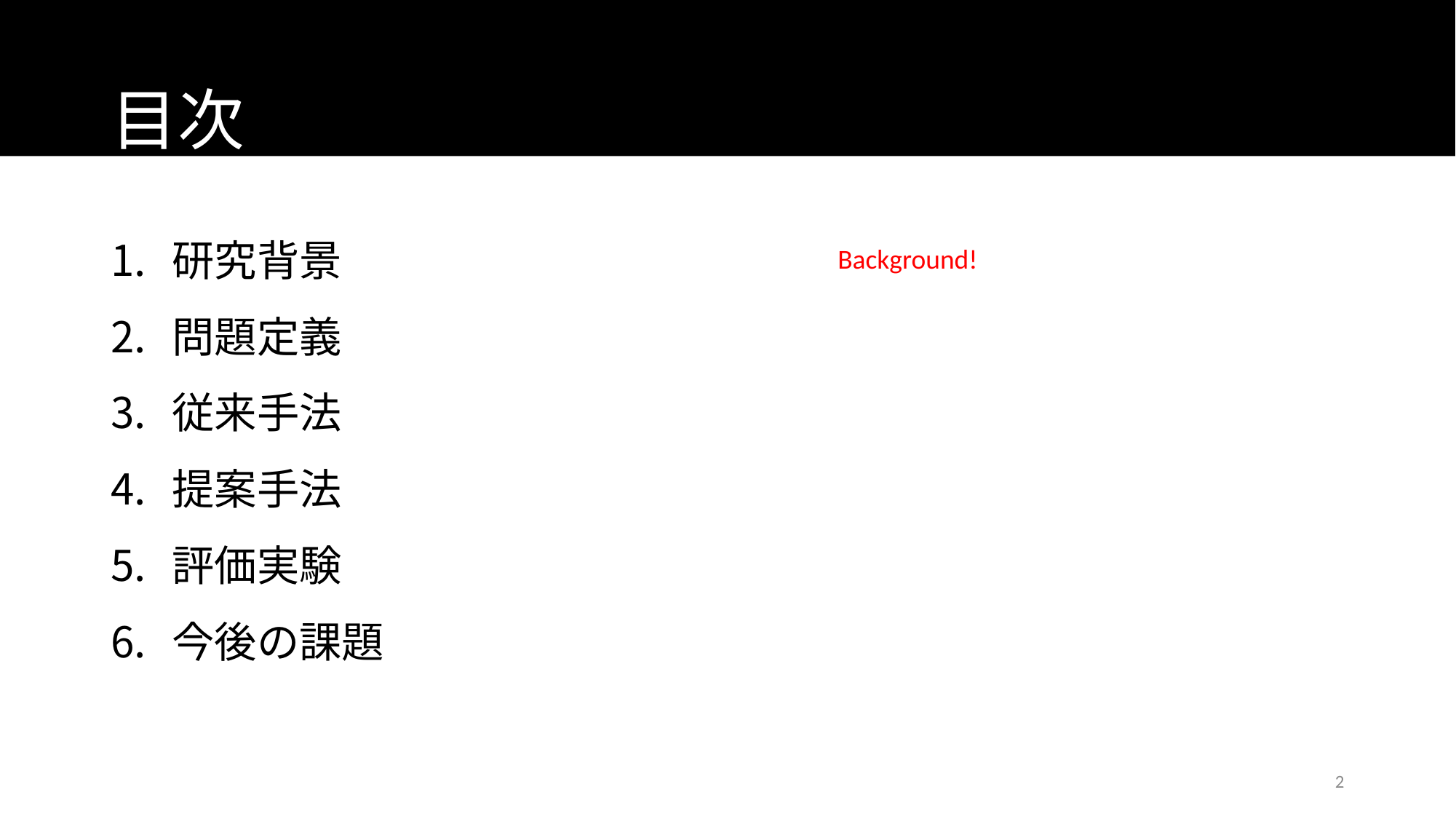

# 目次
研究背景
問題定義
従来手法
提案手法
評価実験
今後の課題
Background!
2